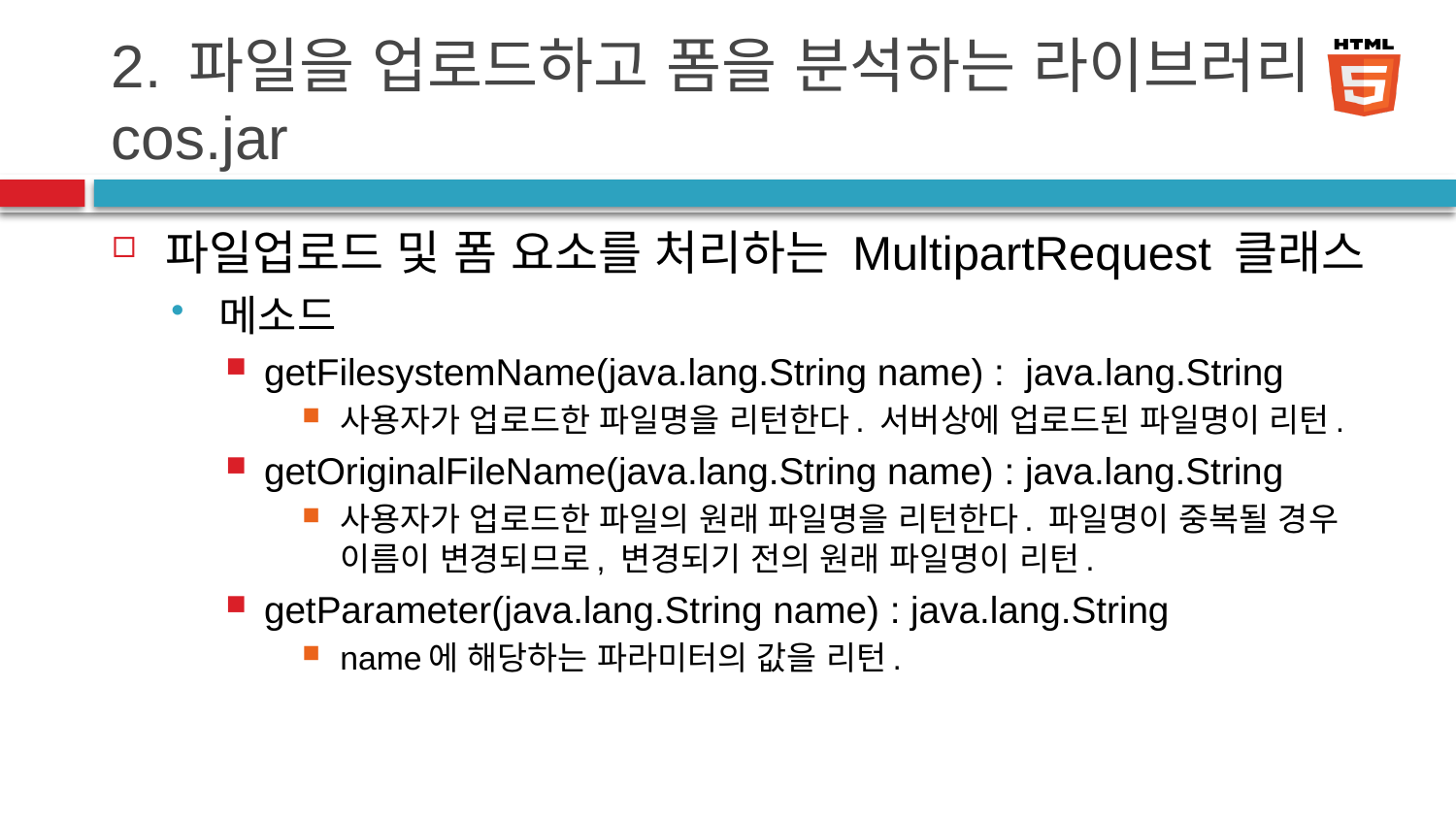

# 2. 파일을 업로드하고 폼을 분석하는 라이브러리 cos.jar
파일업로드 및 폼 요소를 처리하는 MultipartRequest 클래스
메소드
getFilesystemName(java.lang.String name) :  java.lang.String
사용자가 업로드한 파일명을 리턴한다. 서버상에 업로드된 파일명이 리턴.
getOriginalFileName(java.lang.String name) : java.lang.String
사용자가 업로드한 파일의 원래 파일명을 리턴한다. 파일명이 중복될 경우 이름이 변경되므로, 변경되기 전의 원래 파일명이 리턴.
getParameter(java.lang.String name) : java.lang.String
name에 해당하는 파라미터의 값을 리턴.